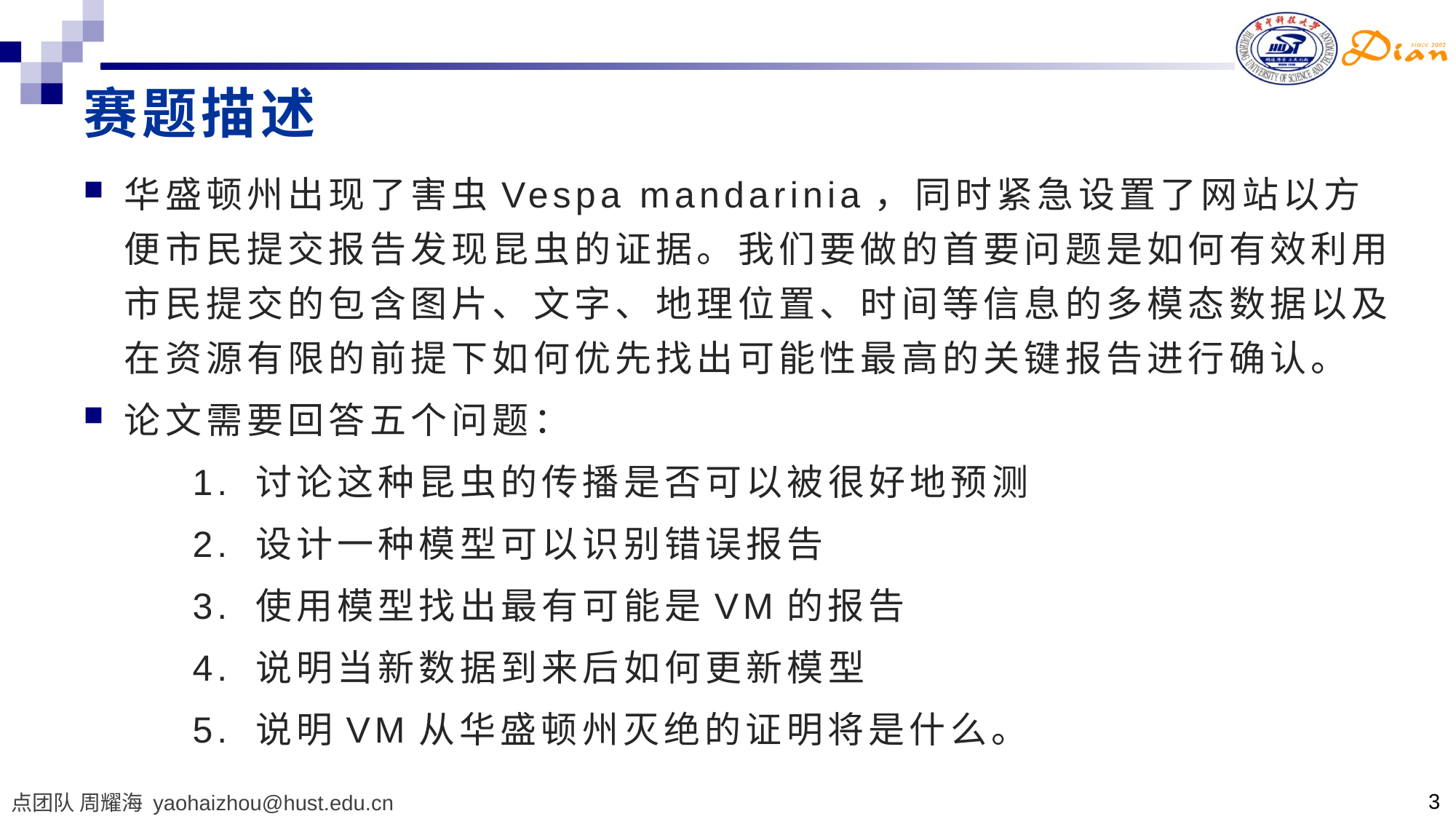

# 赛题描述
华盛顿州出现了害虫Vespa mandarinia，同时紧急设置了网站以方便市民提交报告发现昆虫的证据。我们要做的首要问题是如何有效利用市民提交的包含图片、文字、地理位置、时间等信息的多模态数据以及在资源有限的前提下如何优先找出可能性最高的关键报告进行确认。
论文需要回答五个问题：
	1. 讨论这种昆虫的传播是否可以被很好地预测
	2. 设计一种模型可以识别错误报告
	3. 使用模型找出最有可能是VM的报告
	4. 说明当新数据到来后如何更新模型
	5. 说明VM从华盛顿州灭绝的证明将是什么。
3
点团队 周耀海 yaohaizhou@hust.edu.cn